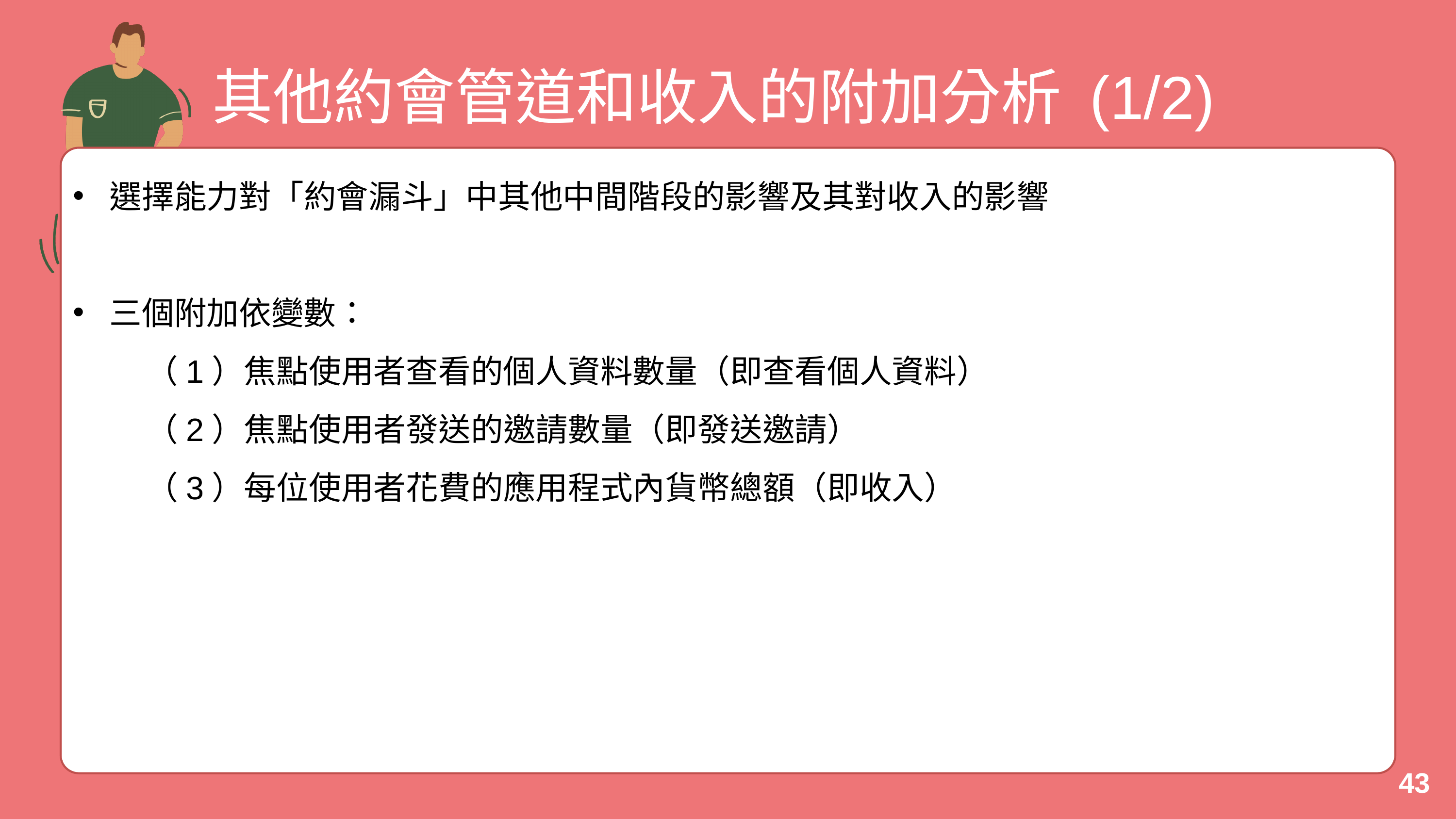

其他約會管道和收入的附加分析 (1/2)
選擇能力對「約會漏斗」中其他中間階段的影響及其對收入的影響

三個附加依變數：
	（1）焦點使用者查看的個人資料數量（即查看個人資料）
	（2）焦點使用者發送的邀請數量（即發送邀請）
	（3）每位使用者花費的應用程式內貨幣總額（即收入）
43